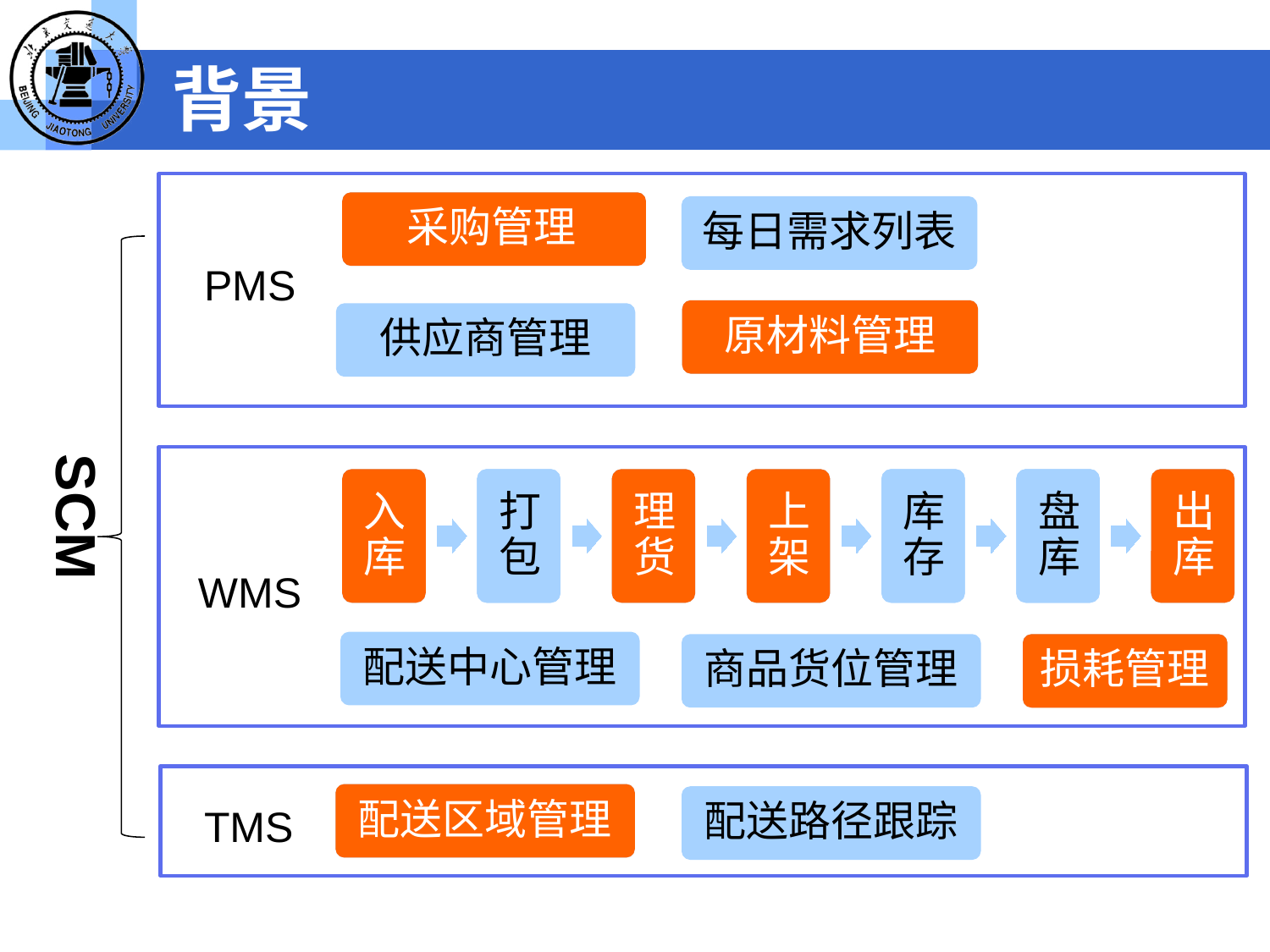

# 背景

采购管理

采购管理

每日需求列表

PMS

原材料管理

原材料管理

供应商管理
入库

打包

理货

上架

库存

盘库

出库
入库

打包

理货

上架

库存

盘库

出库
SCM

WMS

配送中心管理

商品货位管理

损耗管理

损耗管理

配送区域管理

配送区域管理

配送路径跟踪
TMS